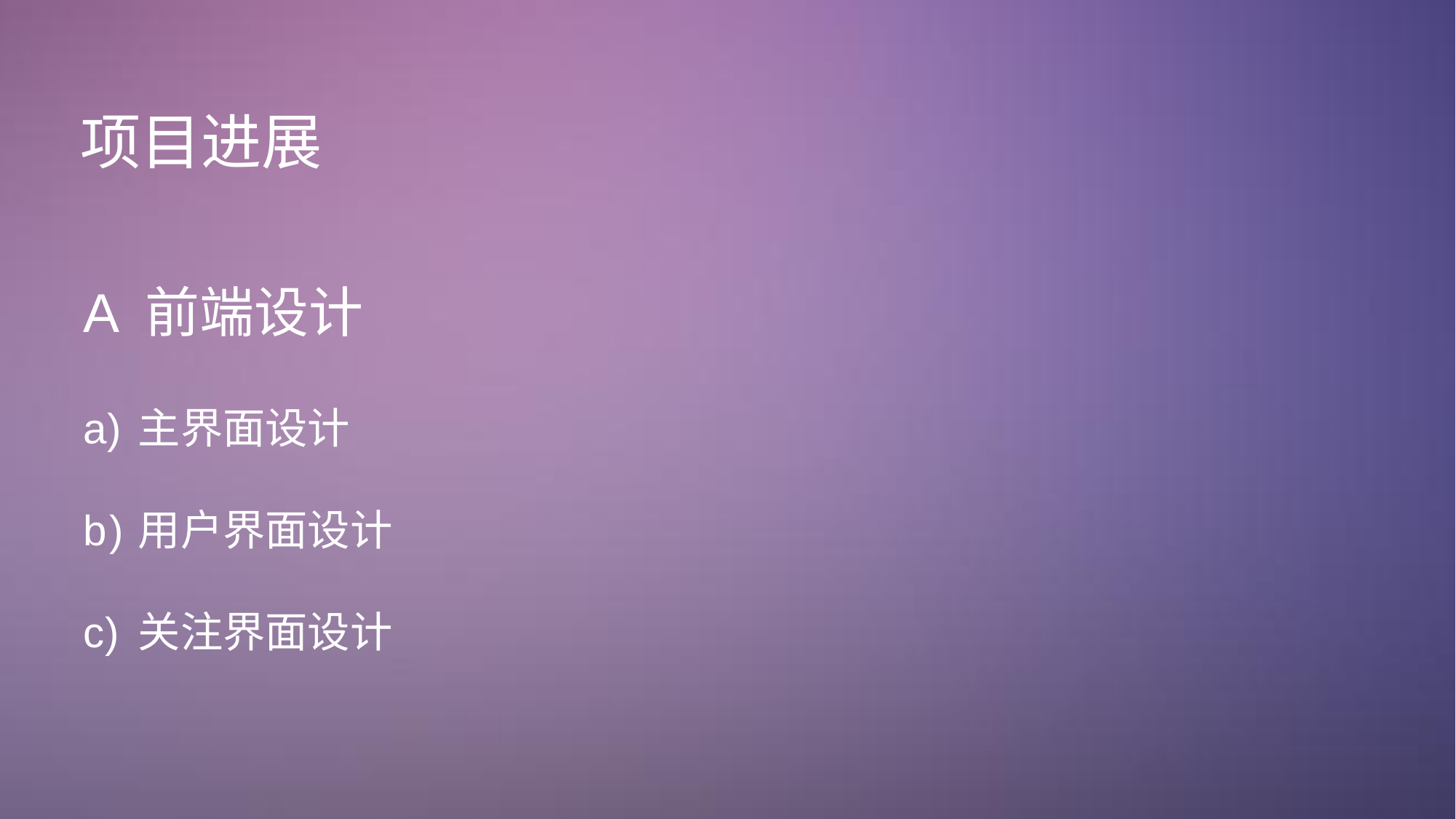

# 项目进展
A 前端设计

主界面设计

用户界面设计

关注界面设计